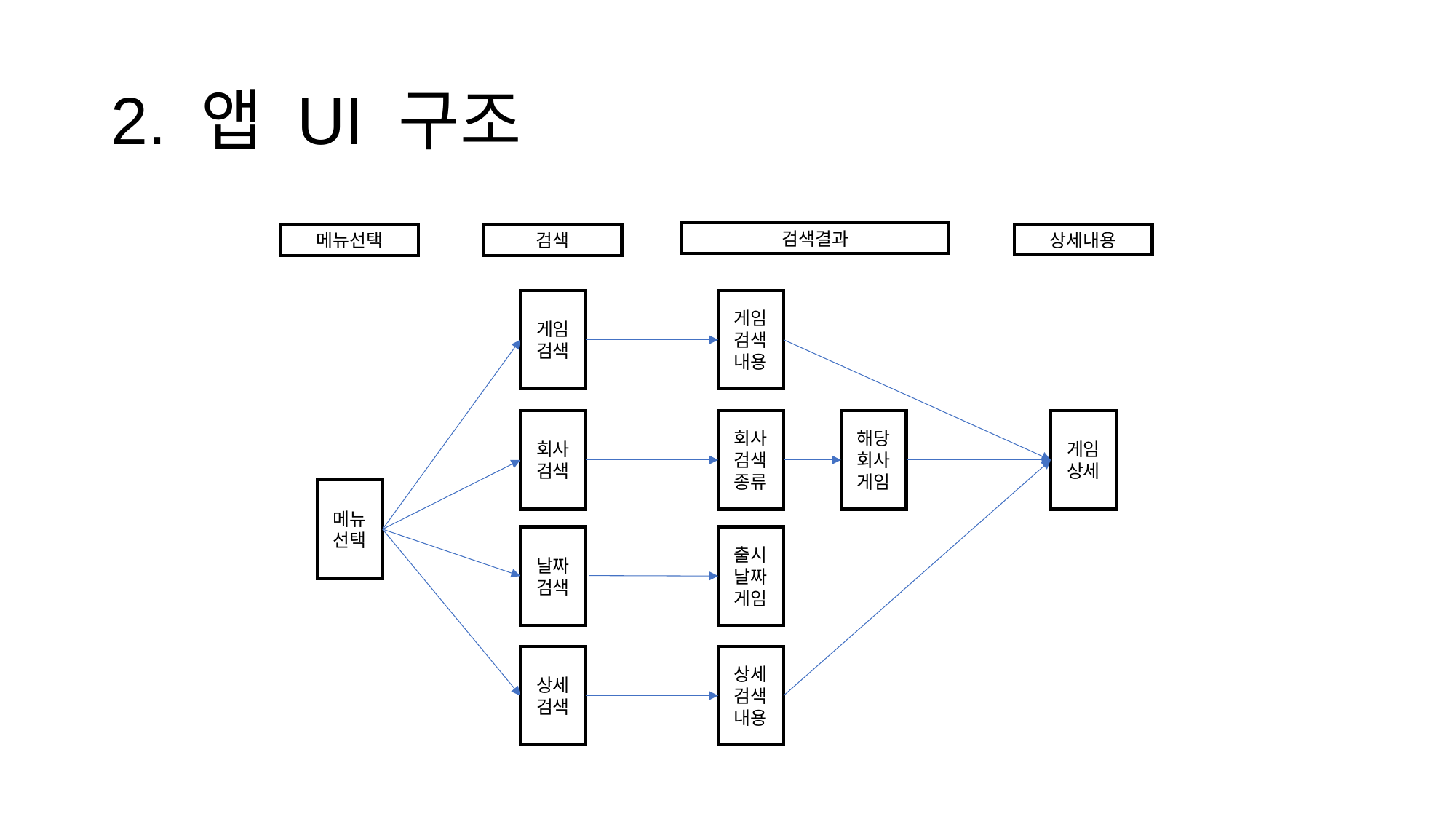

# 2. 앱 UI 구조
검색결과
상세내용
검색
메뉴선택
게임검색
게임
검색내용
회사검색
회사
검색
종류
해당
회사
게임
게임상세
메뉴
선택
날짜
검색
출시
날짜
게임
상세검색
상세
검색내용